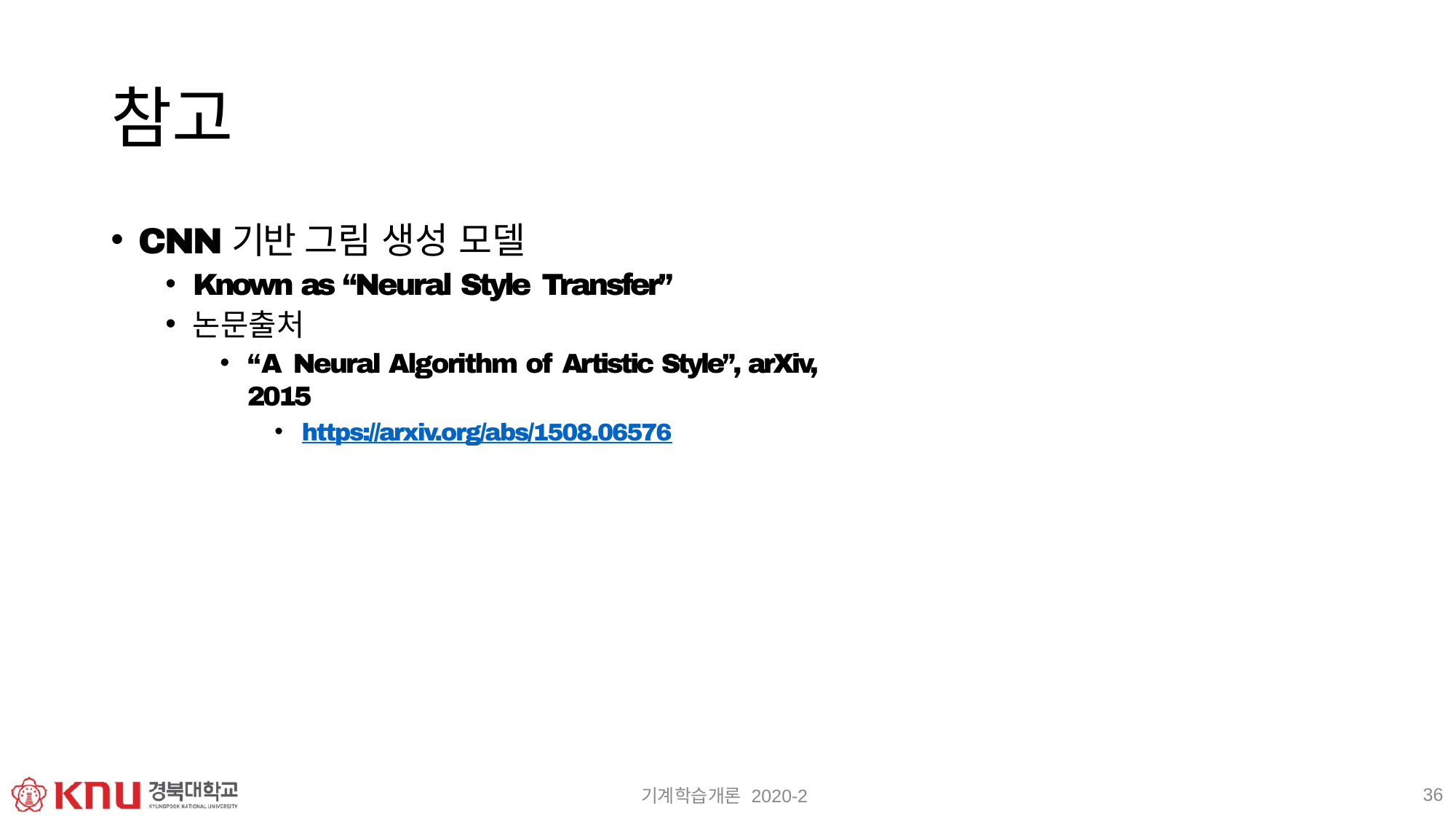

# 참고
CNN기반 그림 생성 모델
Known as “Neural Style Transfer”
논문출처
“A  Neural Algorithm of Artistic Style”, arXiv, 2015
https://arxiv.org/abs/1508.06576
36
기계학습개론 2020-2